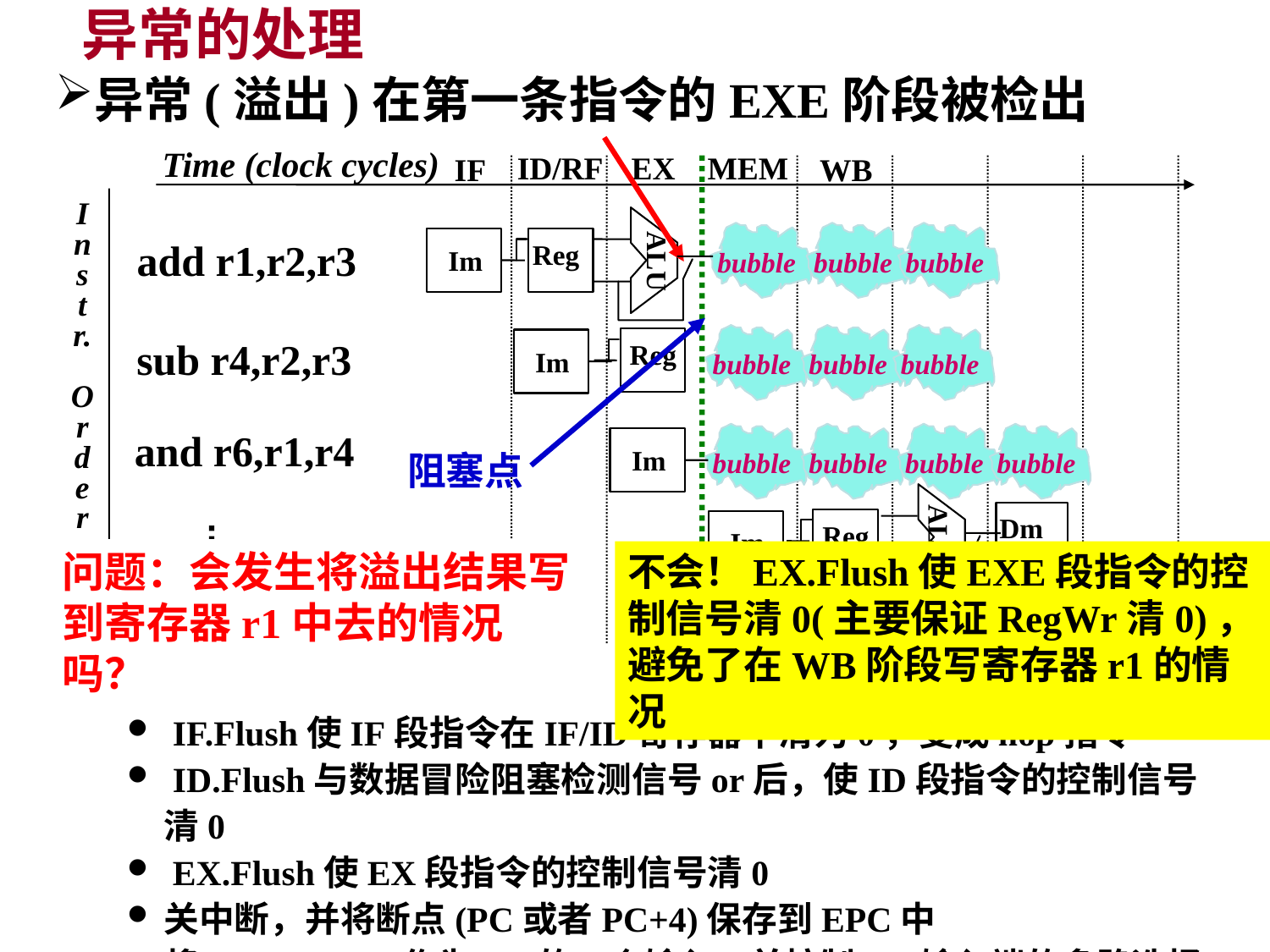

# 异常的处理
异常(溢出)在第一条指令的EXE阶段被检出
Time (clock cycles)

ID/RF
EX
MEM
WB
IF

I
n
s
t
r.

O
r
d
e
r

bubble

bubble

bubble
add r1,r2,r3

Reg

Im
ALU

阻塞点

bubble

bubble

bubble
sub r4,r2,r3

Reg

Im

and r6,r1,r4

bubble

bubble

bubble

bubble

Im

ALU

Dm

Reg

Im

问题：会发生将溢出结果写到寄存器r1中去的情况吗？
不会！EX.Flush使EXE段指令的控制信号清0(主要保证RegWr清0)，避免了在WB阶段写寄存器r1的情况

ALU

Im

Dm

Reg
Reg

异常处理：
 IF.Flush使IF段指令在IF/ID寄存器中清为0，变成nop指令
 ID.Flush与数据冒险阻塞检测信号or后，使ID段指令的控制信号清0
 EX.Flush使EX段指令的控制信号清0
关中断，并将断点(PC或者PC+4)保存到EPC中
将0x8000 0180作为PC的一个输入，并控制PC输入端的多路选择器